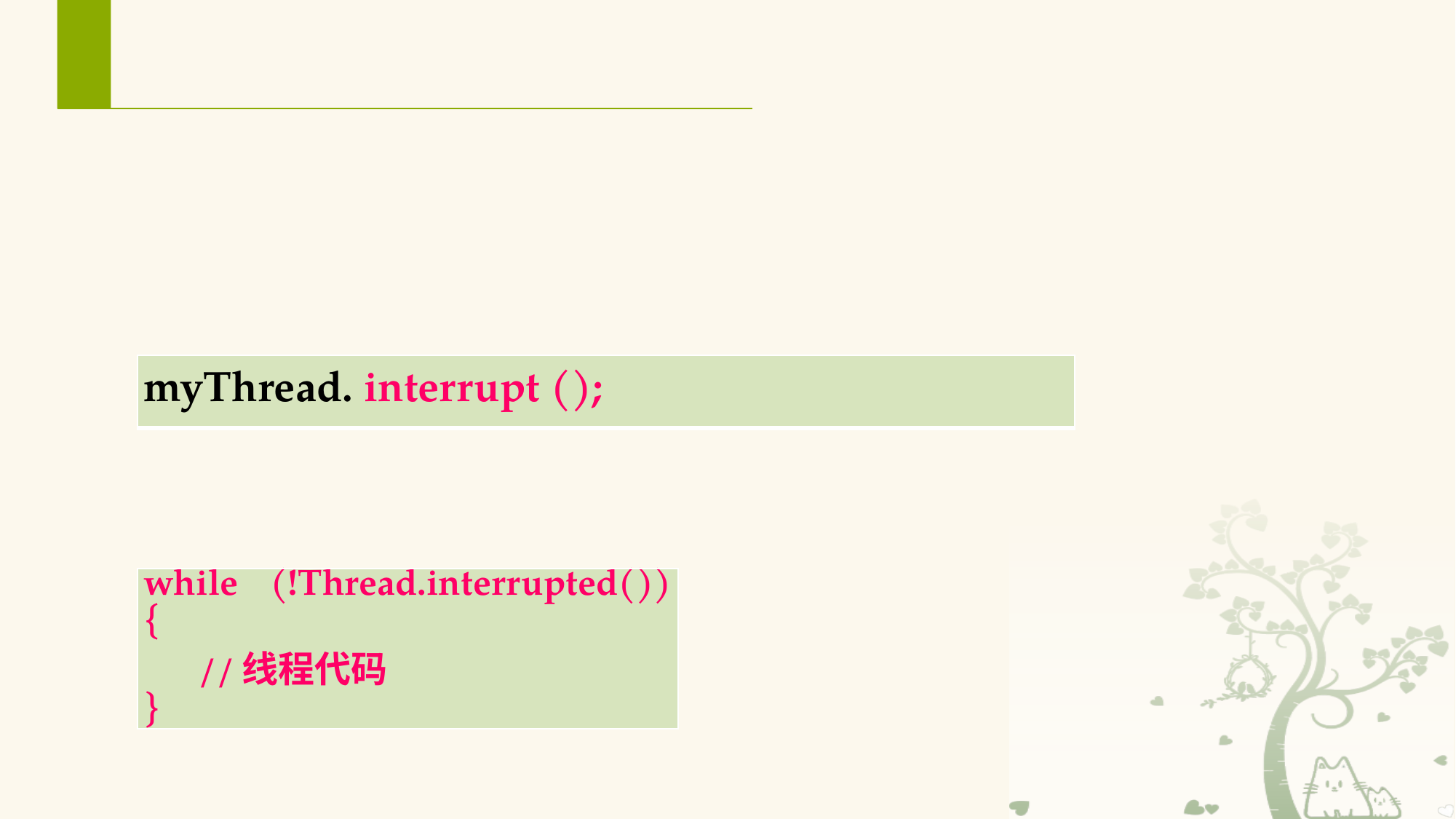

# 8.2.2 线程的基本用法
线程的运行与停止：
线程启动后并获得资源后，即可进入运行状态，执行run()方法中的业务逻辑。
在run()方法返回后，线程自动终止。或者由主线程通知子线程终止，一般调用interrupt()方法通告线程准备终止，例如：

interrupt()方法改变了线程内部的一个布尔值，可在run()方法检测到这个布尔值的改变，从而在适当的时候释放资源和终止线程。

| myThread. interrupt (); |
| --- |
| while (!Thread.interrupted()) { //线程代码 } |
| --- |